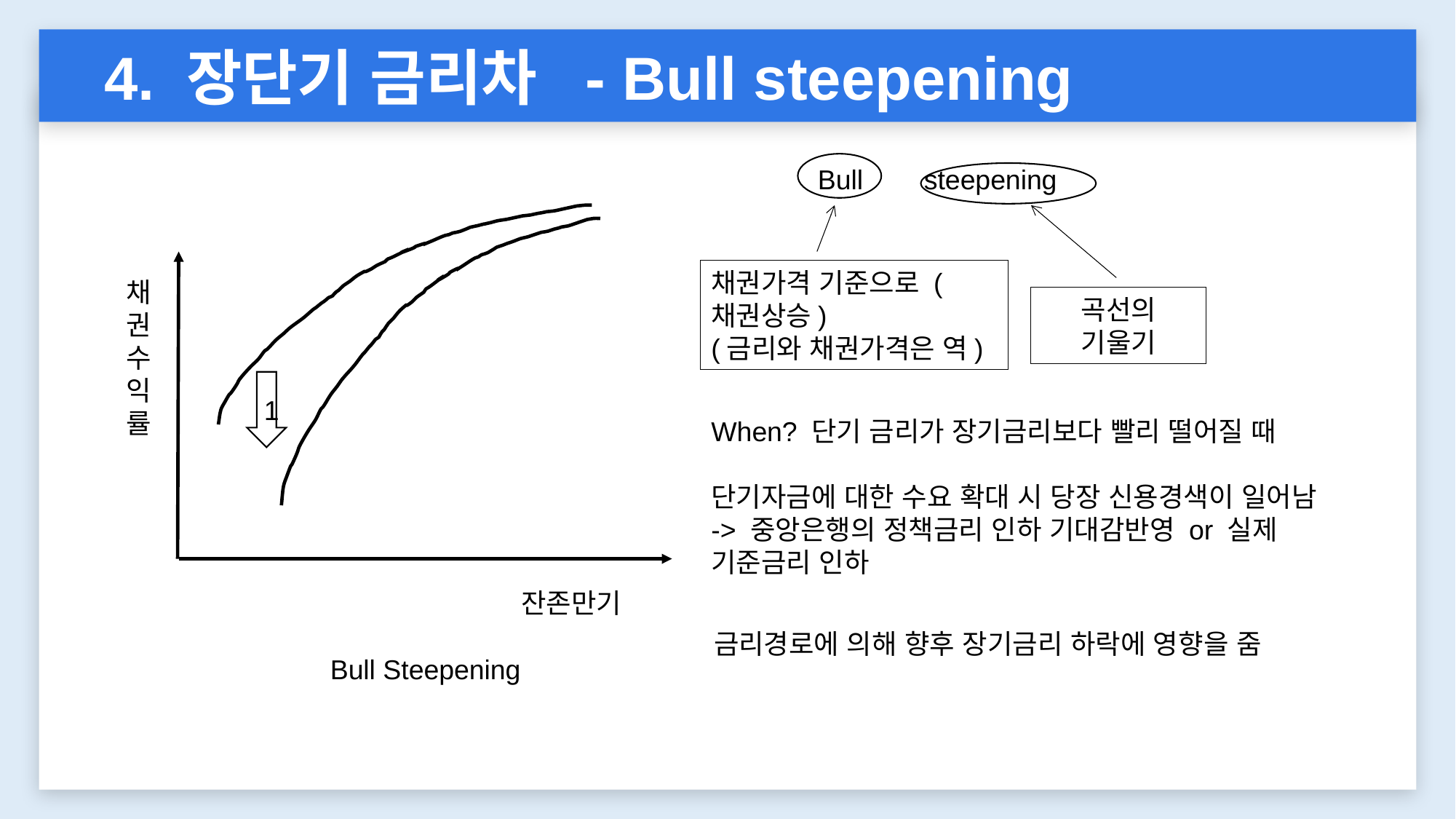

4. 장단기 금리차  - Bull steepening

Bull        steepening

채권가격 기준으로 (채권상승)
(금리와 채권가격은 역)
채
권
수
익
률
곡선의 기울기

1
When? 단기 금리가 장기금리보다 빨리 떨어질 때

단기자금에 대한 수요 확대 시 당장 신용경색이 일어남
-> 중앙은행의 정책금리 인하 기대감반영 or 실제 기준금리 인하
잔존만기
금리경로에 의해 향후 장기금리 하락에 영향을 줌
Bull Steepening